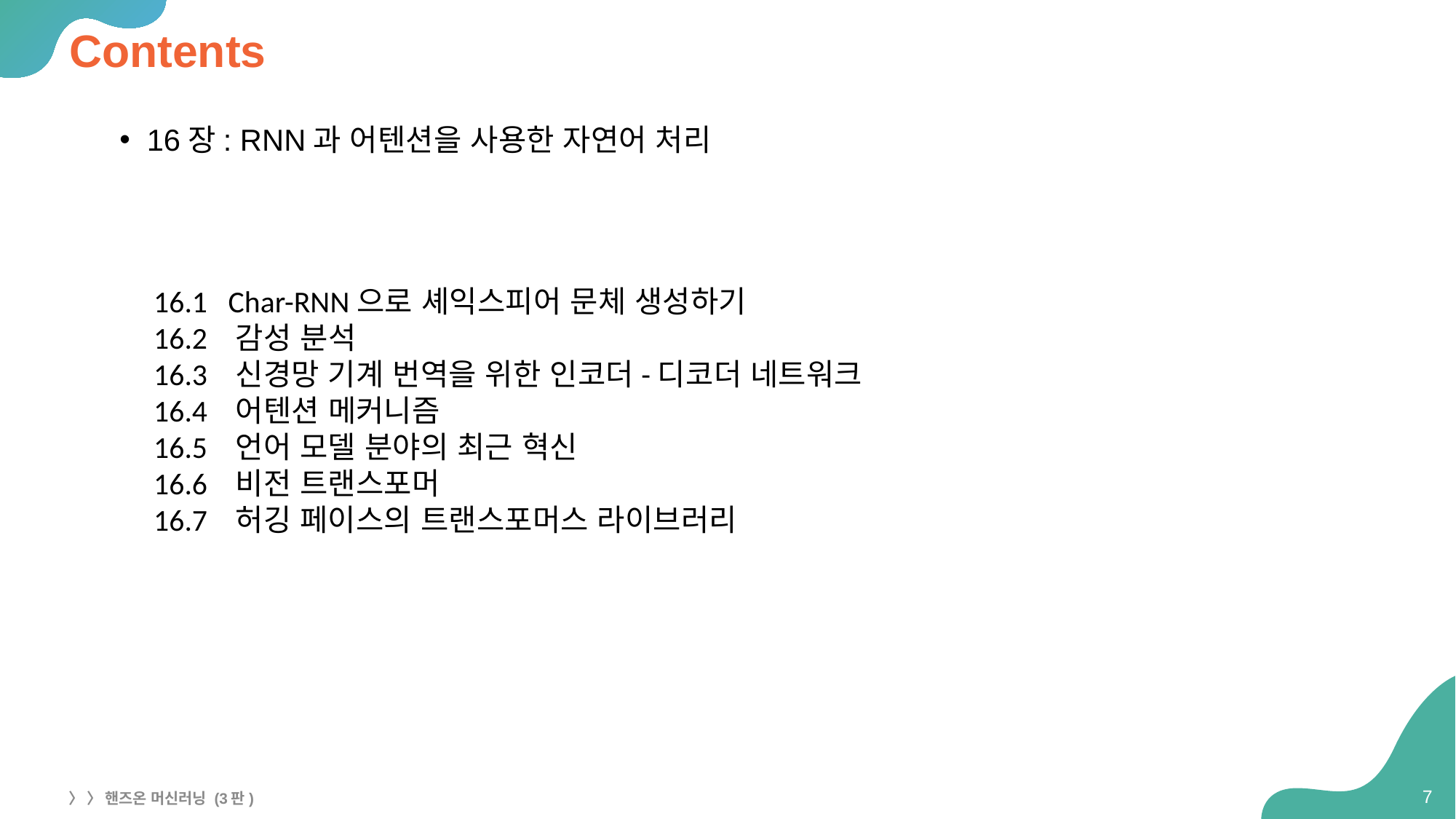

# Contents
16장: RNN과 어텐션을 사용한 자연어 처리

16.1   Char-RNN으로 셰익스피어 문체 생성하기
16.2   감성 분석
16.3   신경망 기계 번역을 위한 인코더-디코더 네트워크
16.4   어텐션 메커니즘
16.5   언어 모델 분야의 최근 혁신
16.6   비전 트랜스포머
16.7   허깅 페이스의 트랜스포머스 라이브러리

7
〉 〉 핸즈온 머신러닝 (3판)